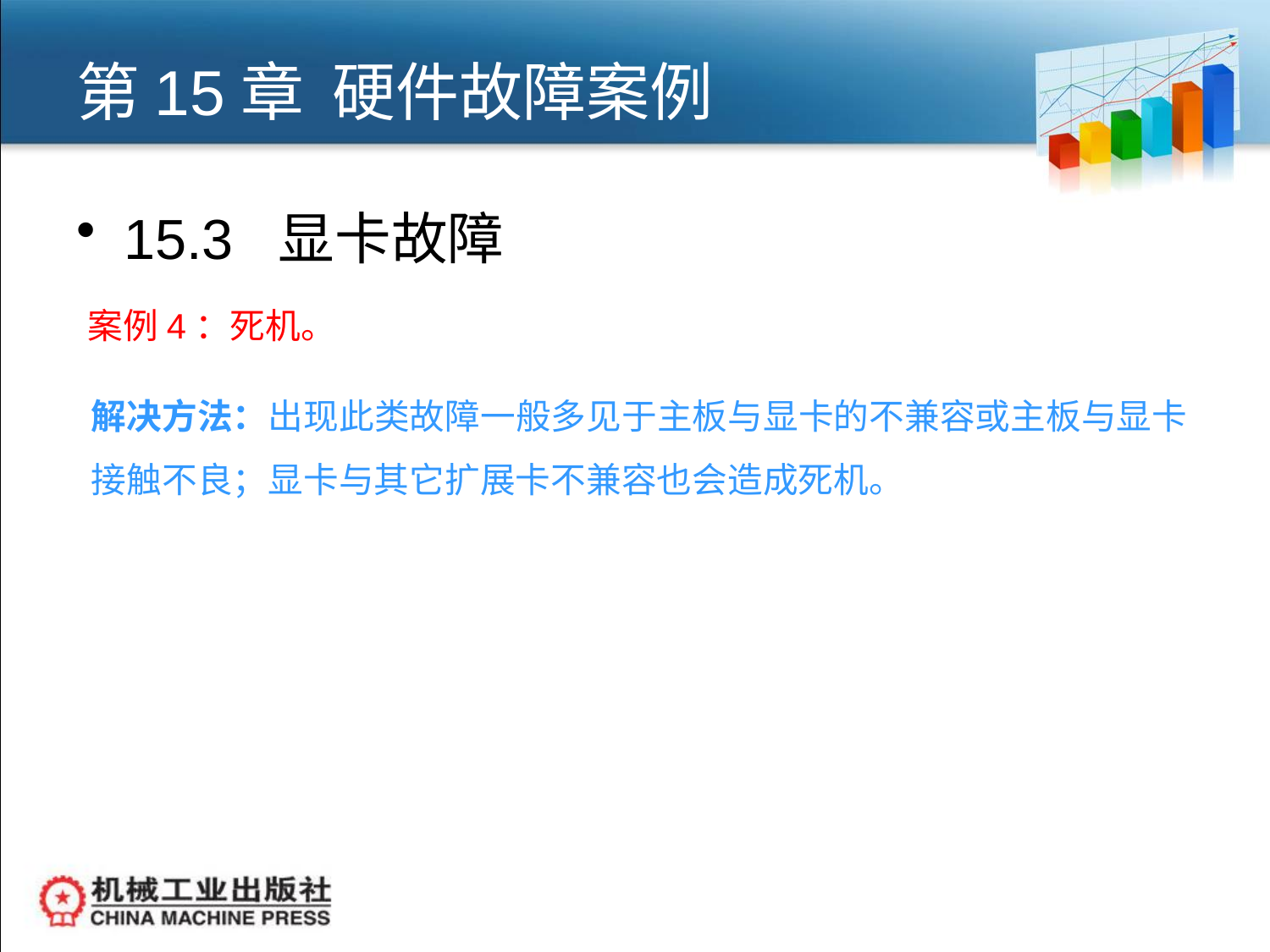

# 第15章  硬件故障案例
15.3  显卡故障
案例4：死机。
解决方法：出现此类故障一般多见于主板与显卡的不兼容或主板与显卡接触不良；显卡与其它扩展卡不兼容也会造成死机。